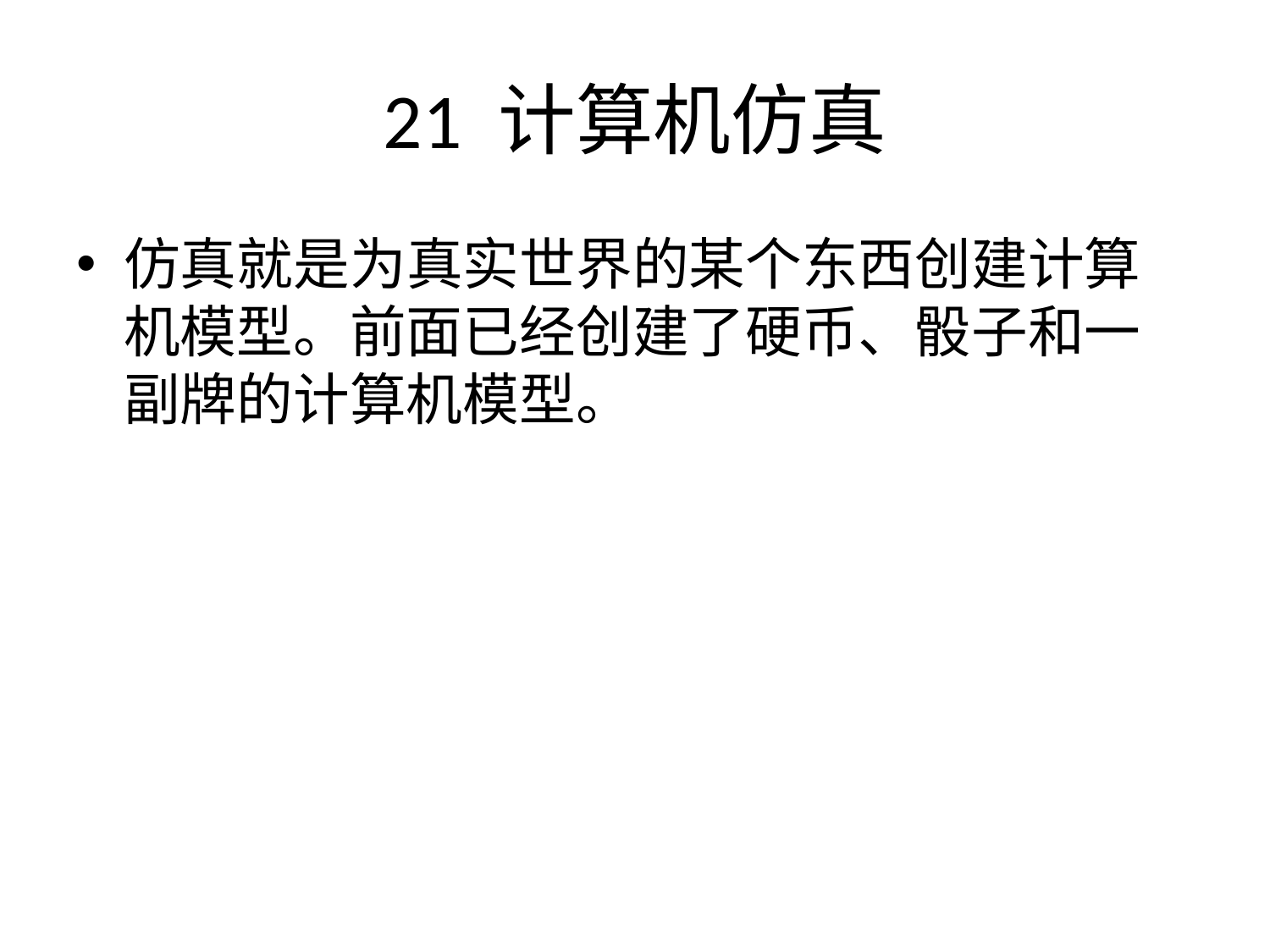

# 21 计算机仿真
仿真就是为真实世界的某个东西创建计算机模型。前面已经创建了硬币、骰子和一副牌的计算机模型。